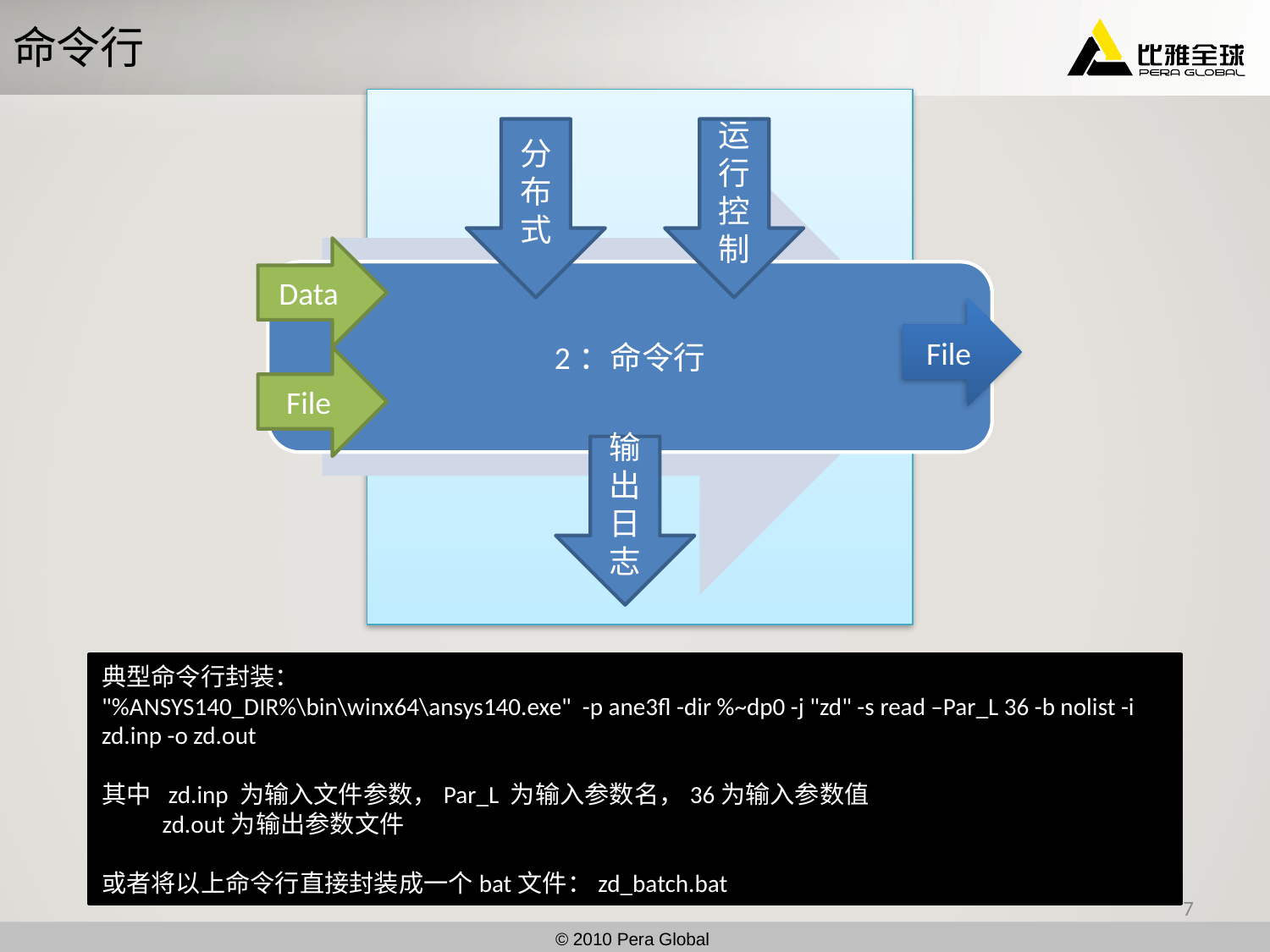

# 命令行

2：命令行
分布式
运行控制
Data
File
File
输出日志
典型命令行封装：
"%ANSYS140_DIR%\bin\winx64\ansys140.exe"  -p ane3fl -dir %~dp0 -j "zd" -s read –Par_L 36 -b nolist -i zd.inp -o zd.out

其中  zd.inp 为输入文件参数，Par_L 为输入参数名，36为输入参数值
           zd.out为输出参数文件

或者将以上命令行直接封装成一个bat文件：zd_batch.bat
7